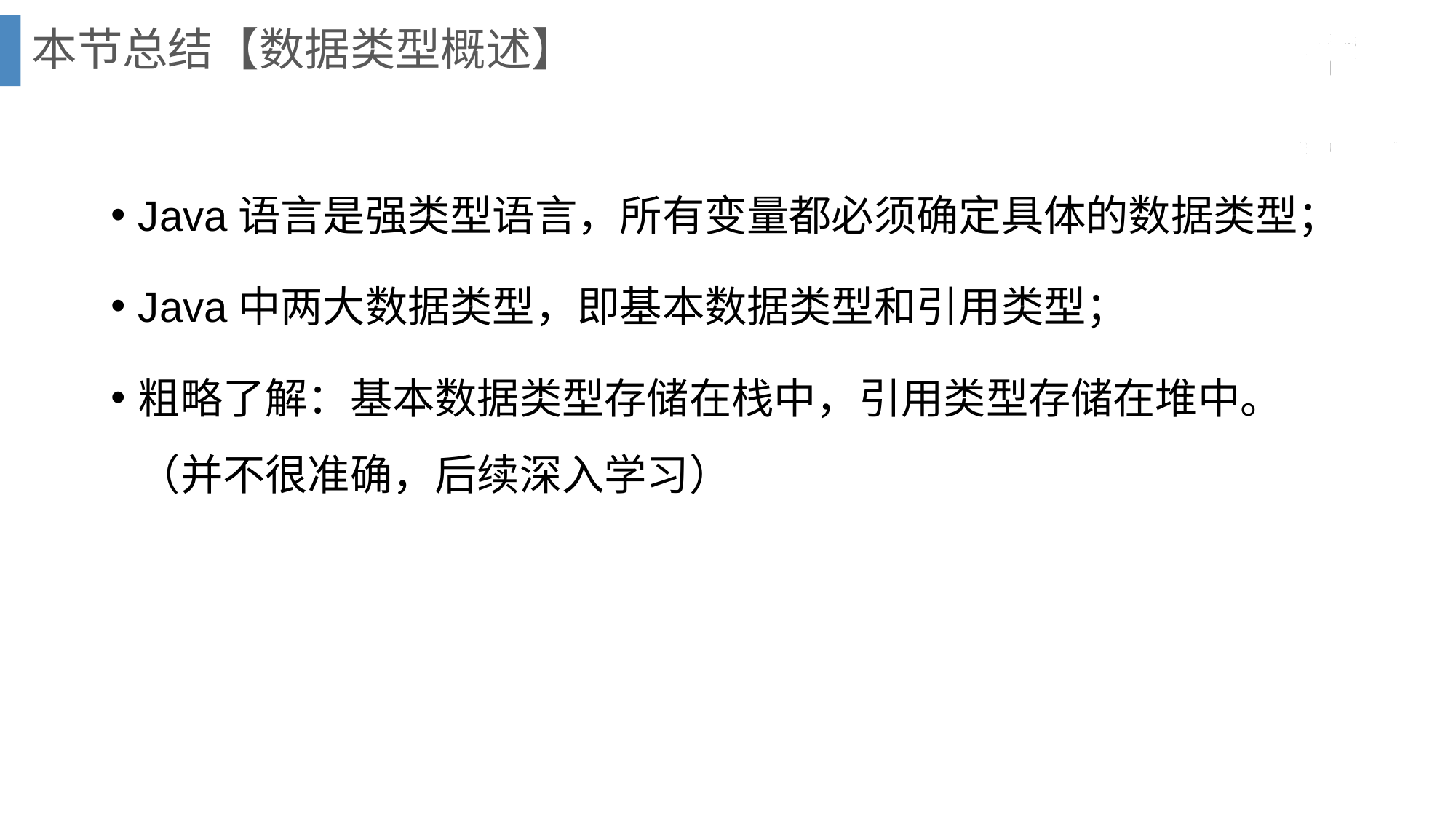

# 本节总结【数据类型概述】
Java语言是强类型语言，所有变量都必须确定具体的数据类型；
Java中两大数据类型，即基本数据类型和引用类型；
粗略了解：基本数据类型存储在栈中，引用类型存储在堆中。（并不很准确，后续深入学习）